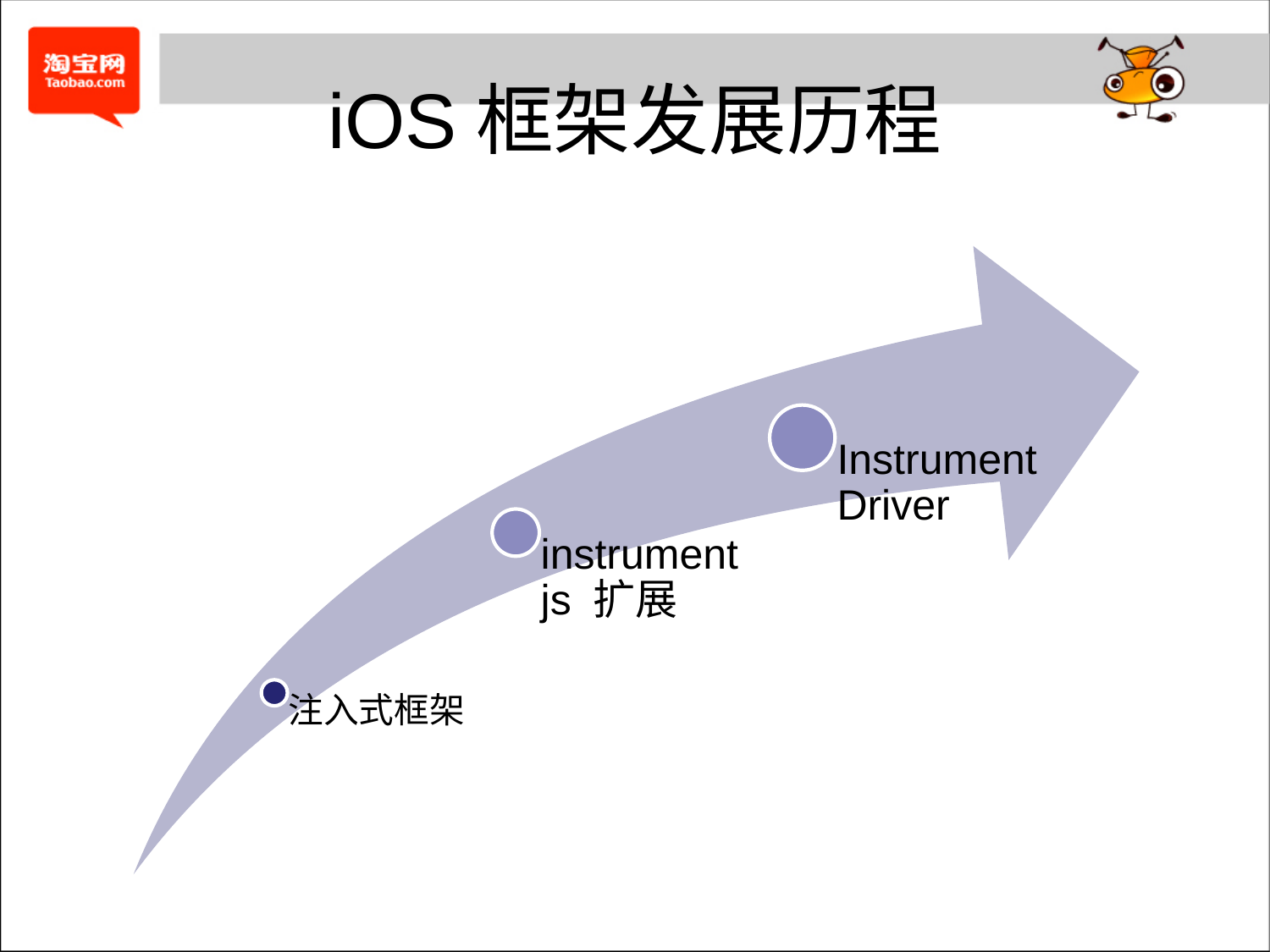

# iOS框架发展历程
注入式框架
instrument js 扩展
InstrumentDriver